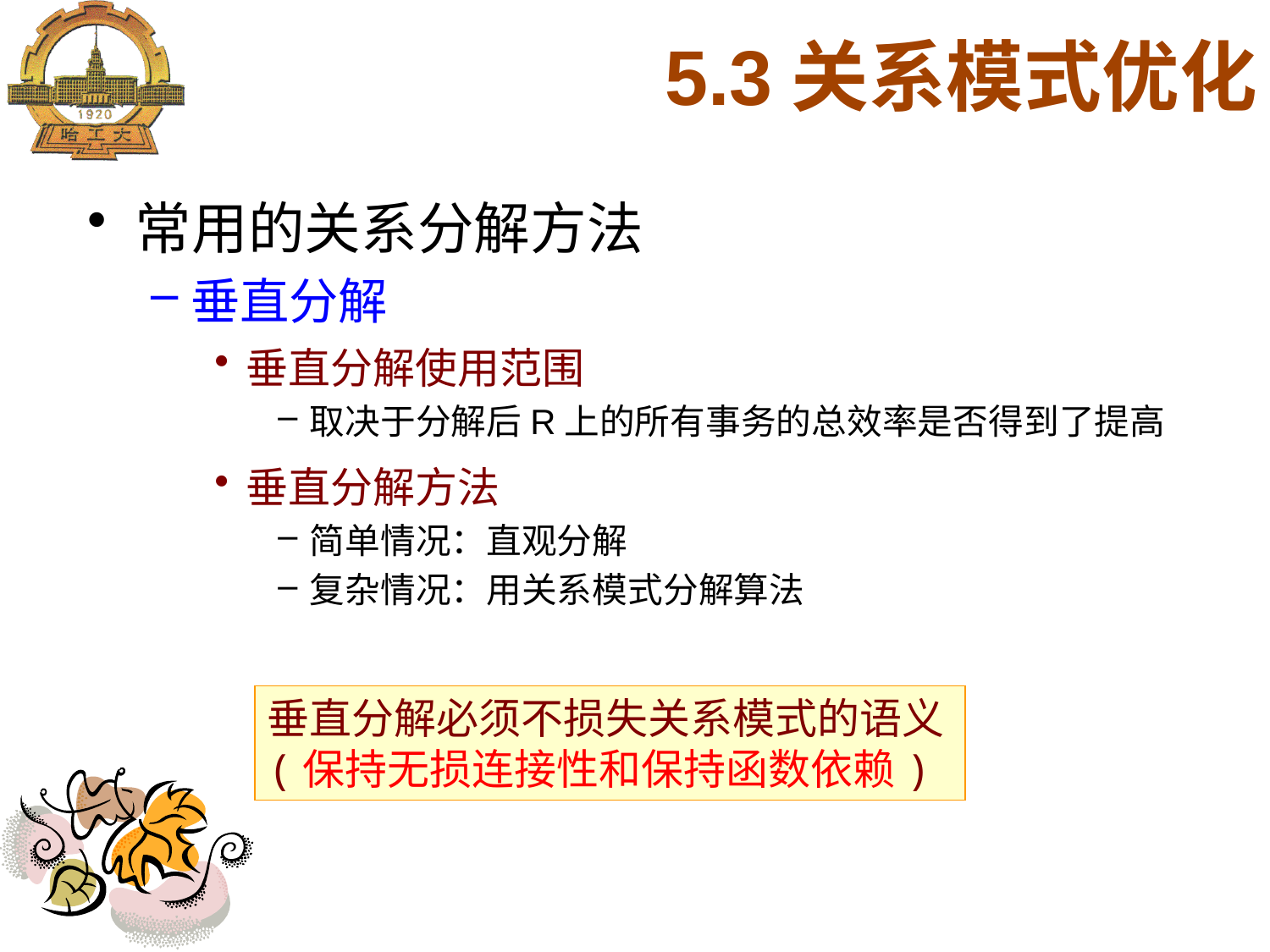

5.3关系模式优化
常用的关系分解方法
垂直分解
什么是垂直分解
把关系模式R的属性分解为若干子集合,形成若干子关系模式
垂直分解原则
经常在一起使用的属性从R中分解出来形成一个独立的关系，提高系统的效率
缺点
可能使另一些事务不得不执行连接操作，从而降低了效率
垂直分解使用范围
取决于分解后R上的所有事务的总效率是否得到了提高
垂直分解方法
简单情况：直观分解
复杂情况：用关系模式分解算法
垂直分解必须不损失关系模式的语义(保持无损连接性和保持函数依赖)